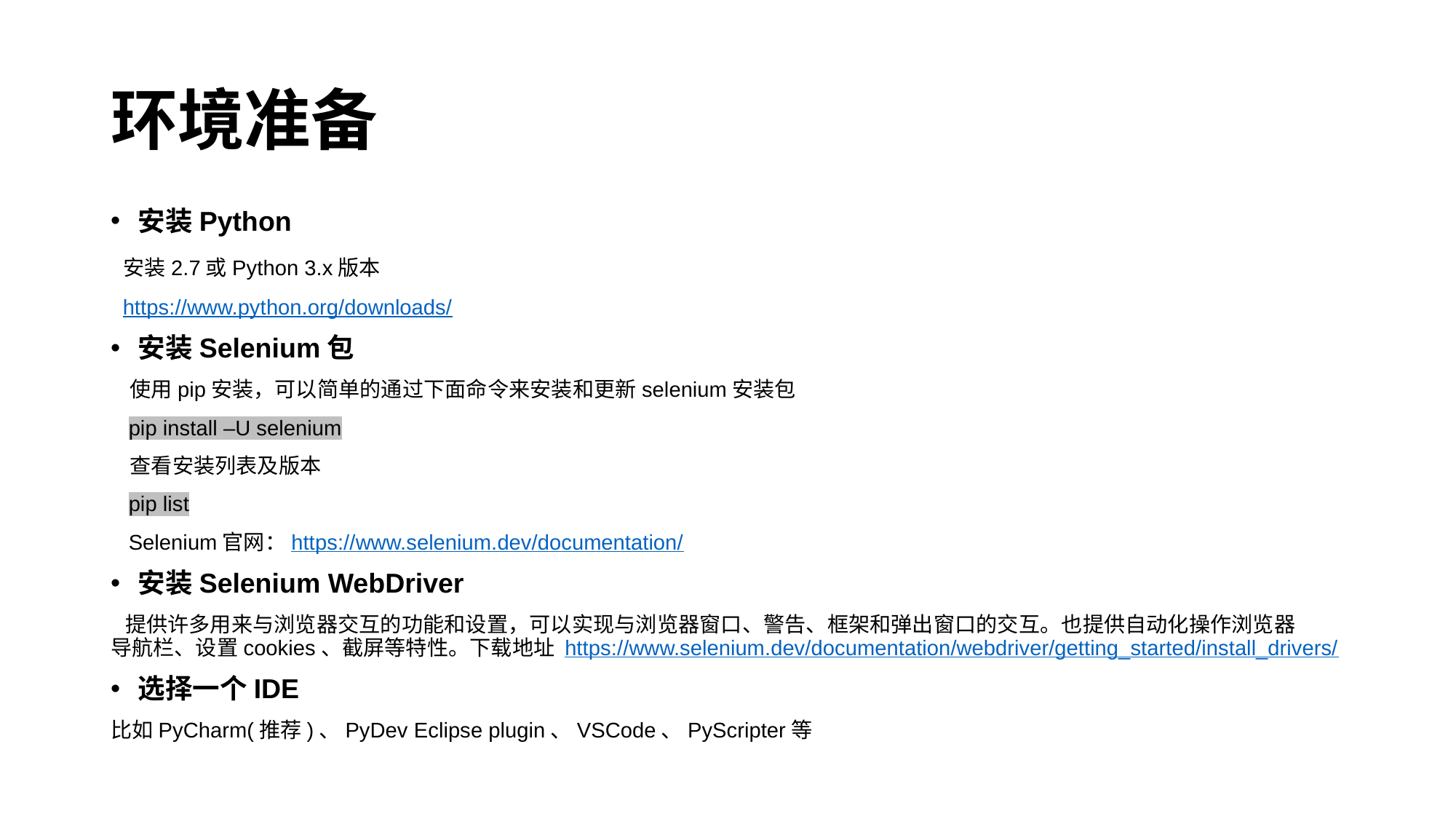

# 环境准备
安装Python
 安装2.7或Python 3.x版本
  https://www.python.org/downloads/
安装Selenium包
   使用pip安装，可以简单的通过下面命令来安装和更新selenium安装包
   pip install –U selenium
   查看安装列表及版本
   pip list
   Selenium官网：https://www.selenium.dev/documentation/
安装Selenium WebDriver
  提供许多用来与浏览器交互的功能和设置，可以实现与浏览器窗口、警告、框架和弹出窗口的交互。也提供自动化操作浏览器      导航栏、设置cookies、截屏等特性。下载地址 https://www.selenium.dev/documentation/webdriver/getting_started/install_drivers/
选择一个IDE
比如PyCharm(推荐)、PyDev Eclipse plugin、VSCode、PyScripter等